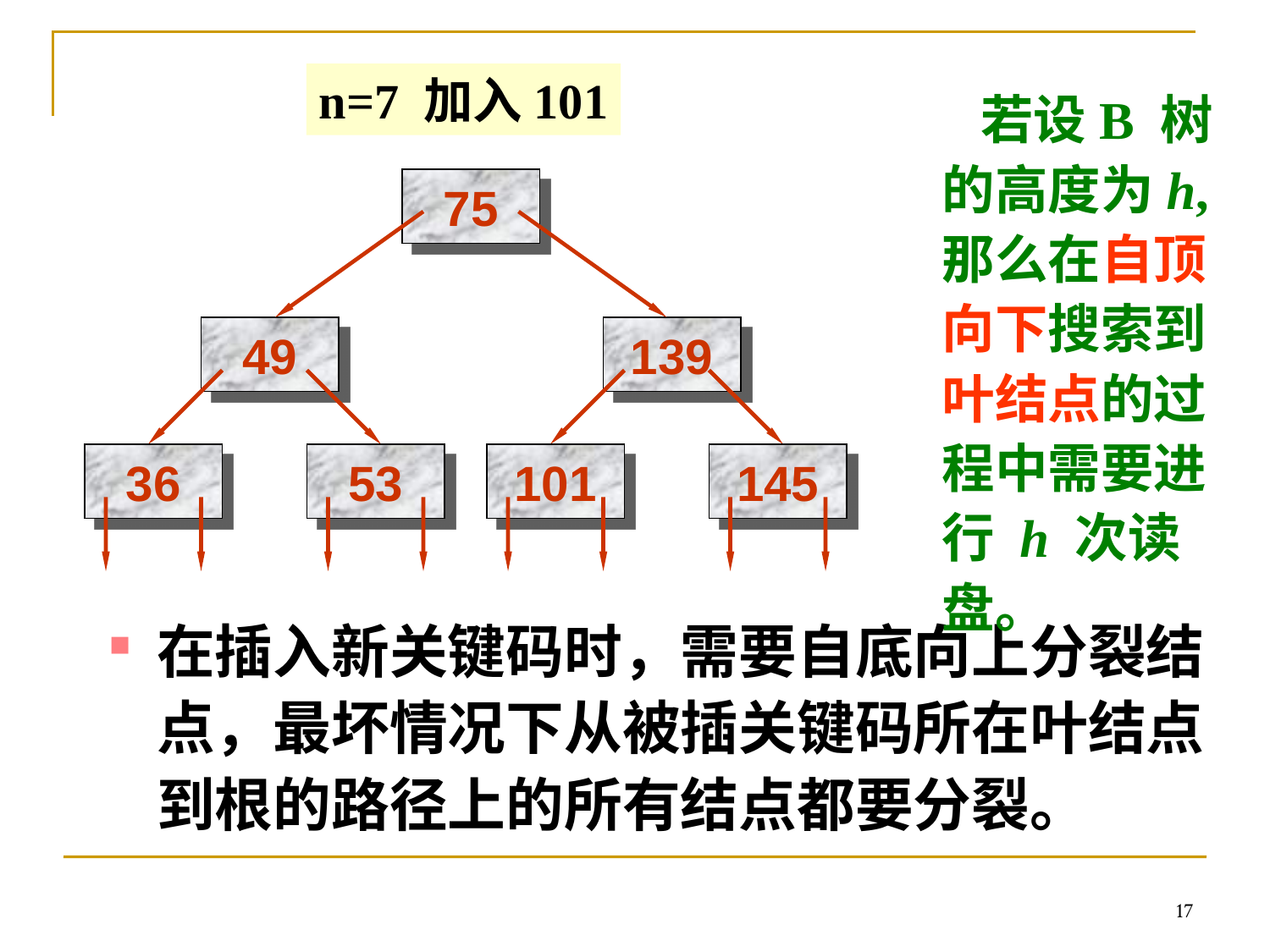

n=7 加入101
  若设B 树
的高度为h,
那么在自顶
向下搜索到
叶结点的过
程中需要进
行 h 次读盘。
75

49
139

36
53
101
145

在插入新关键码时，需要自底向上分裂结点，最坏情况下从被插关键码所在叶结点到根的路径上的所有结点都要分裂。
17